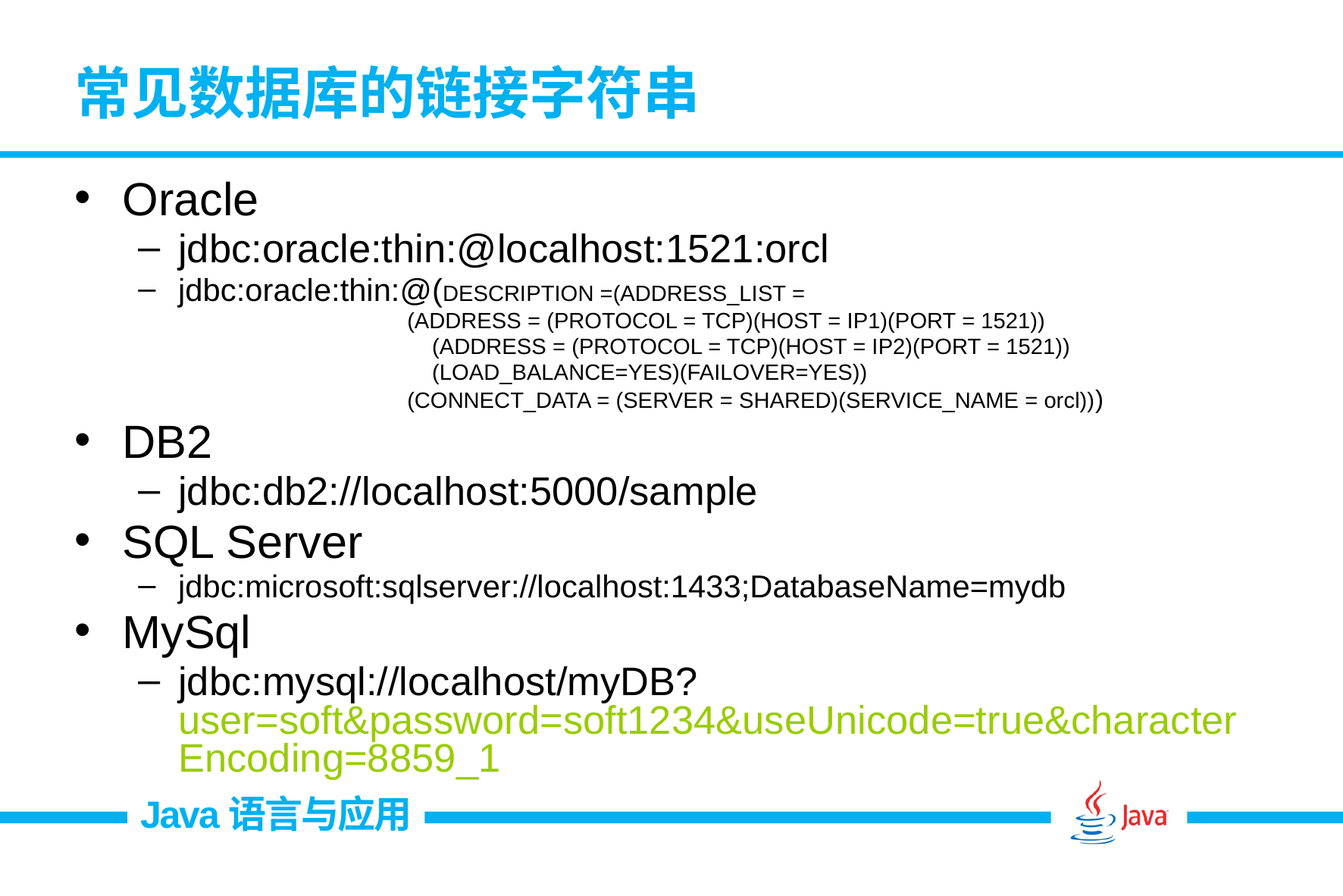

# 常见数据库的链接字符串
Oracle
jdbc:oracle:thin:@localhost:1521:orcl
jdbc:oracle:thin:@(DESCRIPTION =(ADDRESS_LIST =
                                           (ADDRESS = (PROTOCOL = TCP)(HOST = IP1)(PORT = 1521))
                                               (ADDRESS = (PROTOCOL = TCP)(HOST = IP2)(PORT = 1521))
                                               (LOAD_BALANCE=YES)(FAILOVER=YES))
                                           (CONNECT_DATA = (SERVER = SHARED)(SERVICE_NAME = orcl)))
DB2
jdbc:db2://localhost:5000/sample
SQL Server
jdbc:microsoft:sqlserver://localhost:1433;DatabaseName=mydb
MySql
jdbc:mysql://localhost/myDB?user=soft&password=soft1234&useUnicode=true&characterEncoding=8859_1